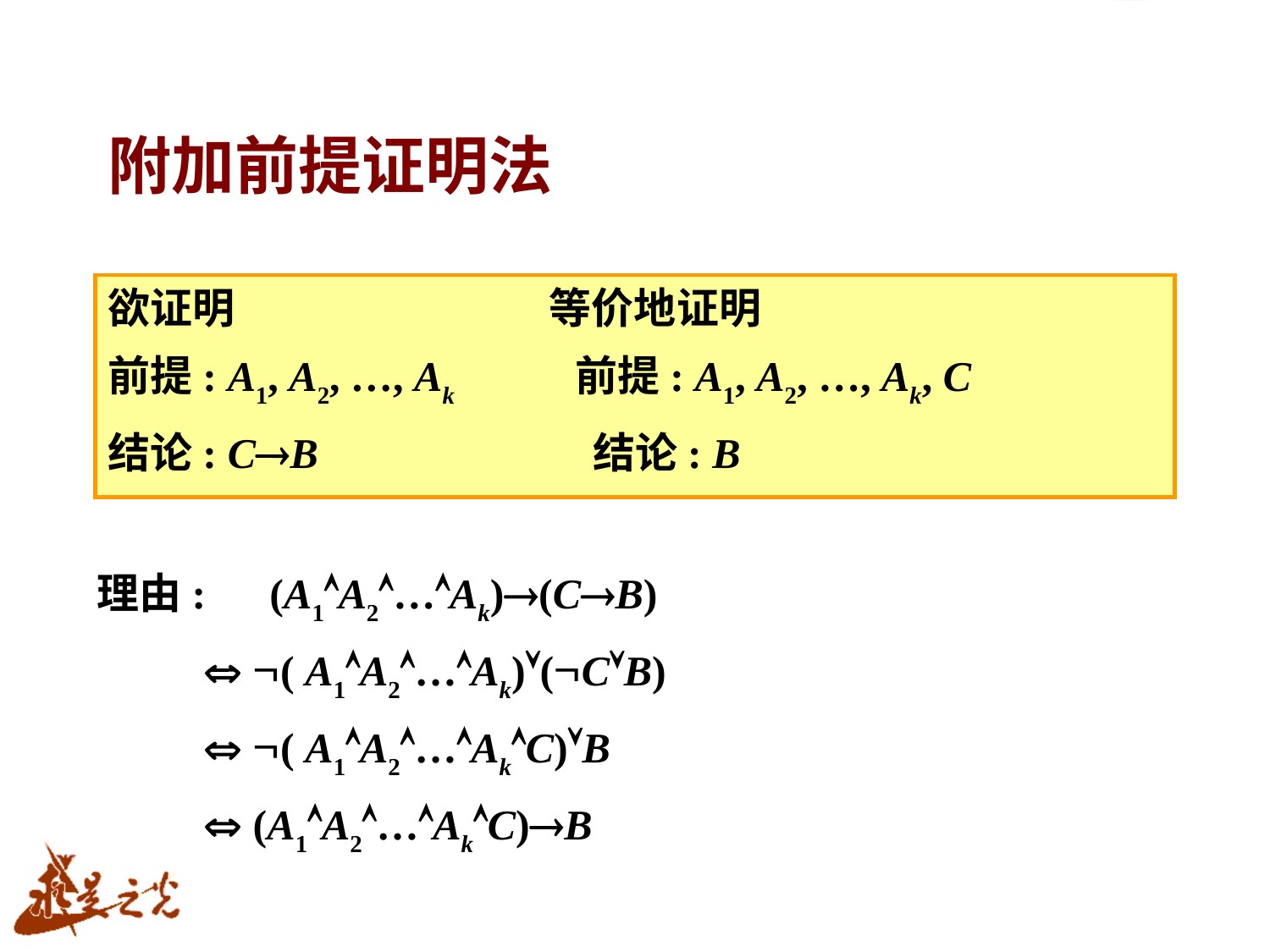

# 附加前提证明法
欲证明                                 等价地证明
前提: A1, A2, …, Ak                  前提: A1, A2, …, Ak, C
结论: C→B                         结论: B
理由:      (A1∧A2∧…∧Ak)→(C→B)
          ⇔ ¬( A1∧A2∧…∧Ak)∨(¬C∨B)
          ⇔ ¬( A1∧A2∧…∧Ak∧C)∨B
          ⇔ (A1∧A2∧…∧Ak∧C)→B
13